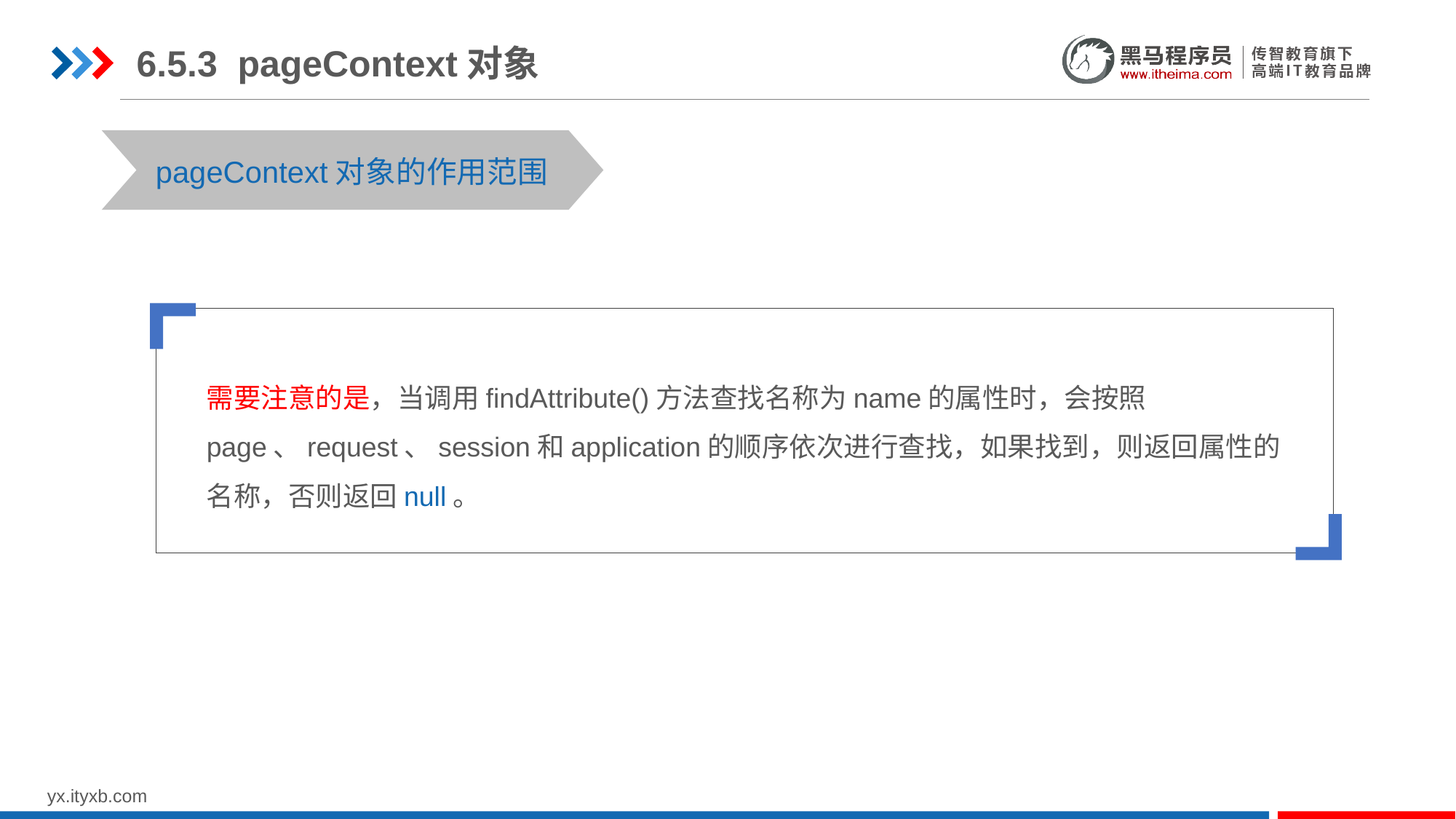

6.5.3  pageContext对象

pageContext对象的作用范围

需要注意的是，当调用findAttribute()方法查找名称为name的属性时，会按照page、request、session和application的顺序依次进行查找，如果找到，则返回属性的名称，否则返回null。